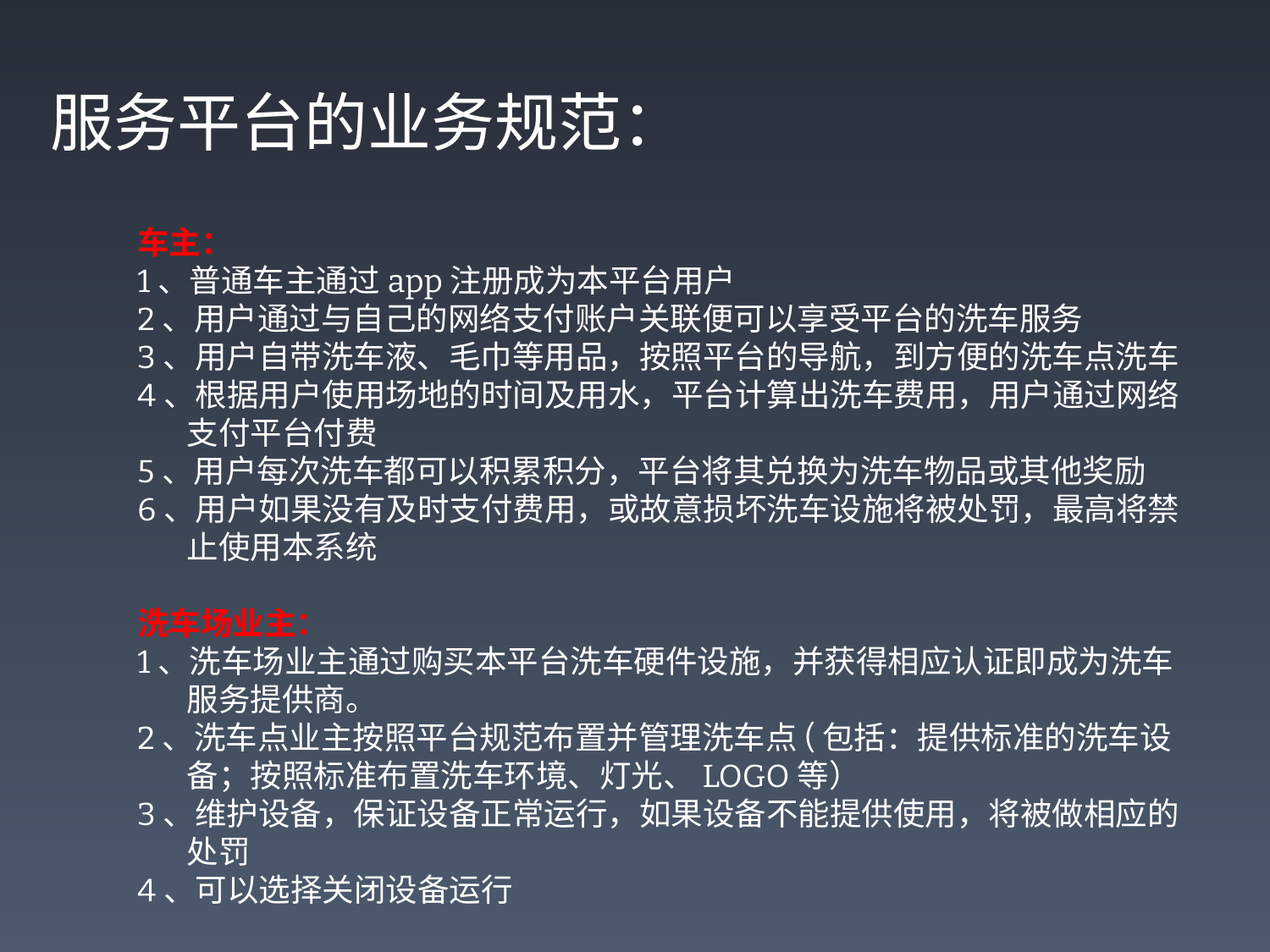

服务平台的业务规范：
车主：
1、普通车主通过app注册成为本平台用户
2、用户通过与自己的网络支付账户关联便可以享受平台的洗车服务
3、用户自带洗车液、毛巾等用品，按照平台的导航，到方便的洗车点洗车
4、根据用户使用场地的时间及用水，平台计算出洗车费用，用户通过网络支付平台付费
5、用户每次洗车都可以积累积分，平台将其兑换为洗车物品或其他奖励
6、用户如果没有及时支付费用，或故意损坏洗车设施将被处罚，最高将禁止使用本系统

洗车场业主：
1、洗车场业主通过购买本平台洗车硬件设施，并获得相应认证即成为洗车服务提供商。
2、洗车点业主按照平台规范布置并管理洗车点(包括：提供标准的洗车设备；按照标准布置洗车环境、灯光、LOGO等）
3、维护设备，保证设备正常运行，如果设备不能提供使用，将被做相应的处罚
4、可以选择关闭设备运行